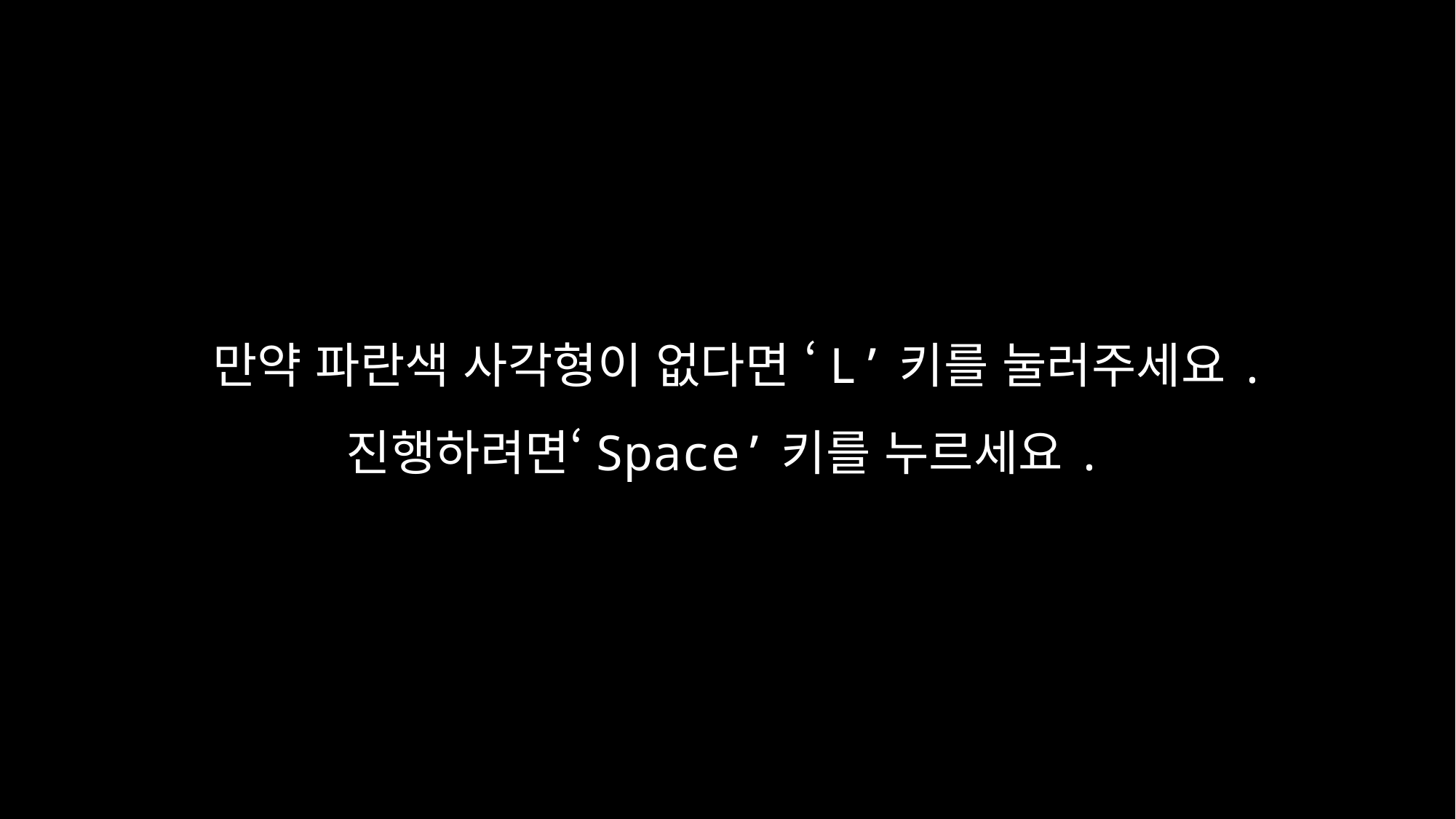

만약 파란색 사각형이 없다면 ‘L’키를 눌러주세요.
진행하려면‘Space’키를 누르세요.